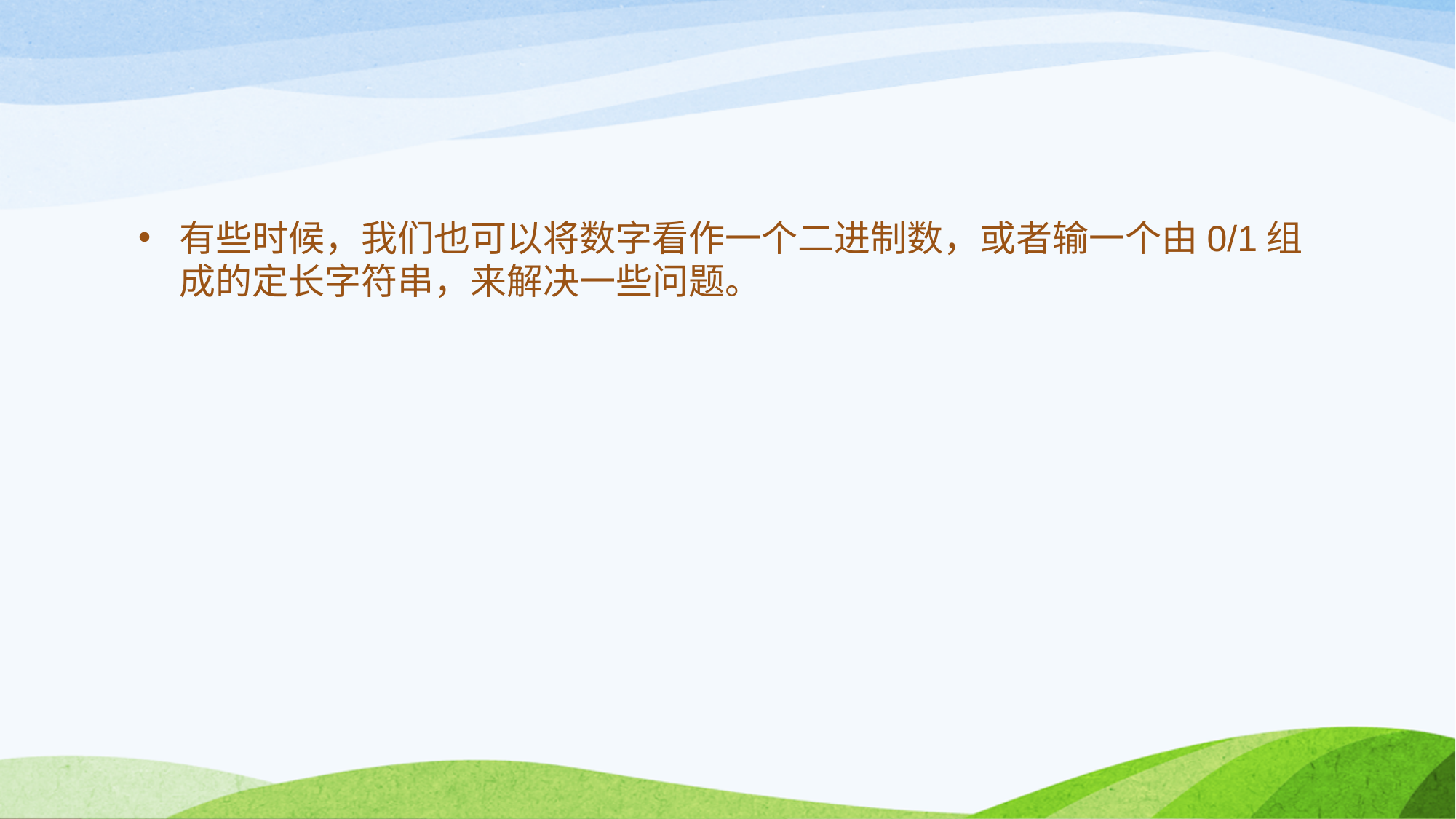

#
有些时候，我们也可以将数字看作一个二进制数，或者输一个由0/1组成的定长字符串，来解决一些问题。